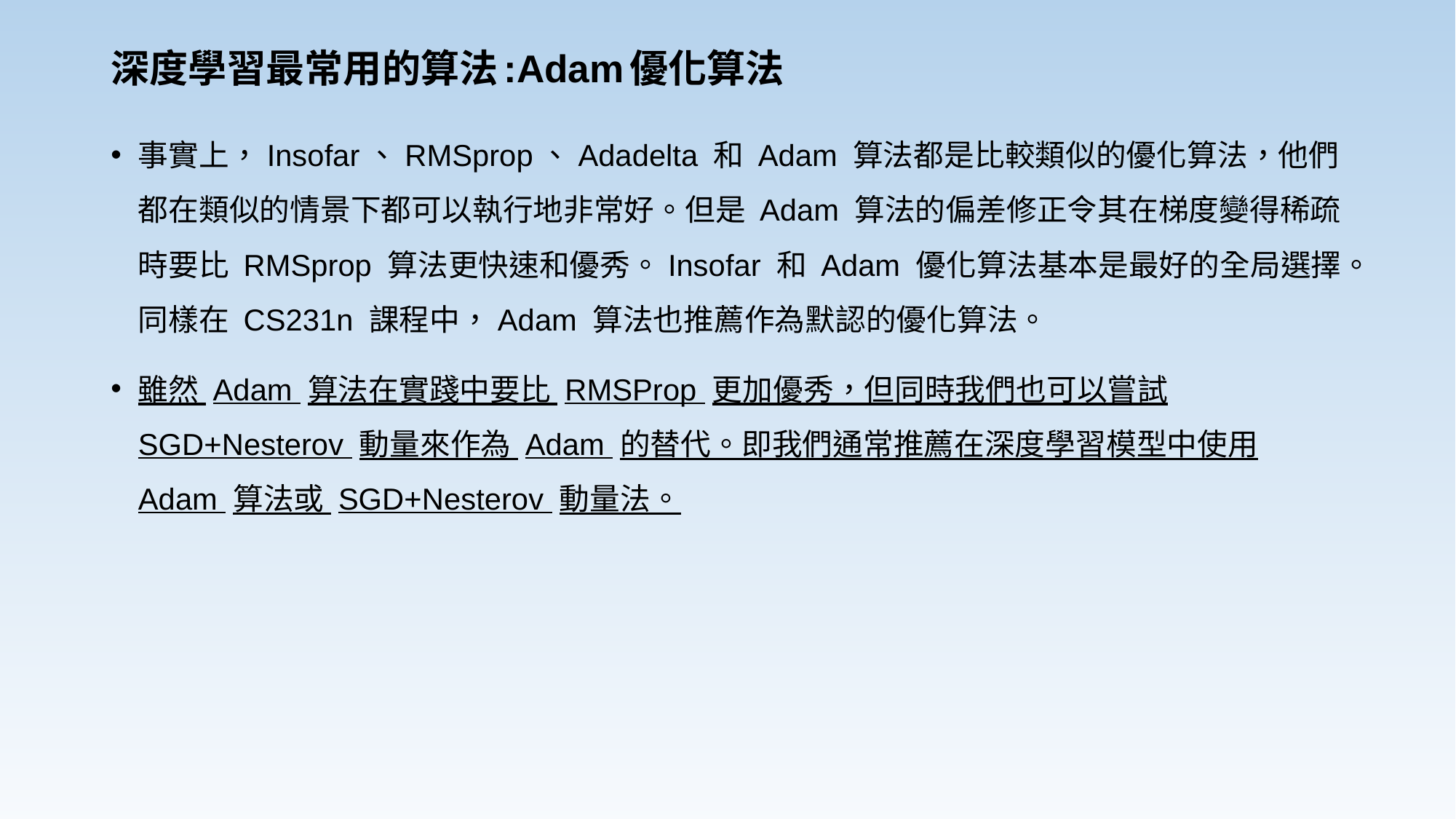

# 深度學習最常用的算法:Adam優化算法
事實上，Insofar、RMSprop、Adadelta 和 Adam 算法都是比較類似的優化算法，他們都在類似的情景下都可以執行地非常好。但是 Adam 算法的偏差修正令其在梯度變得稀疏時要比 RMSprop 算法更快速和優秀。Insofar 和 Adam 優化算法基本是最好的全局選擇。同樣在 CS231n 課程中，Adam 算法也推薦作為默認的優化算法。
雖然 Adam 算法在實踐中要比 RMSProp 更加優秀，但同時我們也可以嘗試 SGD+Nesterov 動量來作為 Adam 的替代。即我們通常推薦在深度學習模型中使用 Adam 算法或 SGD+Nesterov 動量法。